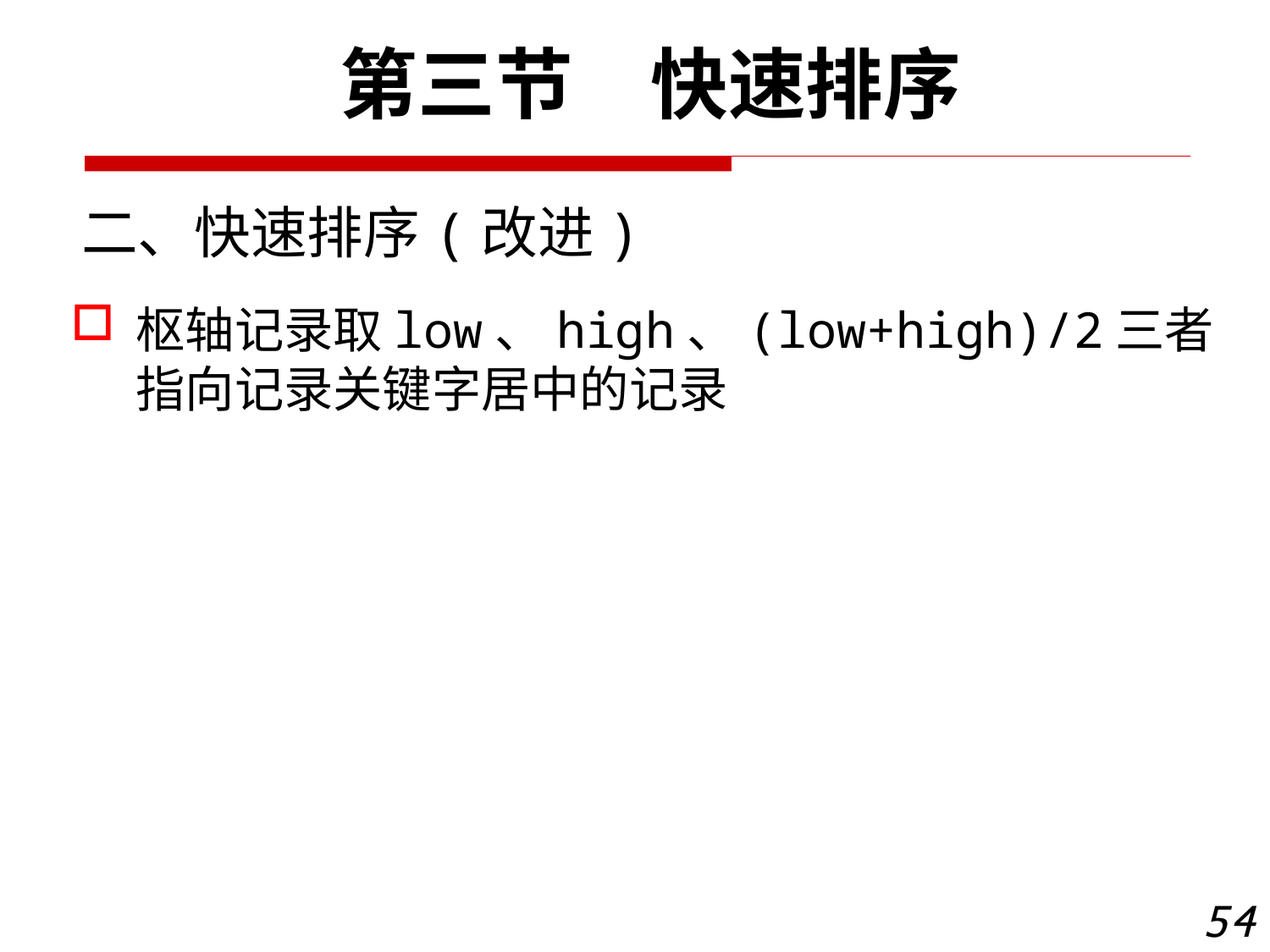

第三节　快速排序
二、快速排序(改进)
枢轴记录取low、high、(low+high)/2三者指向记录关键字居中的记录
54